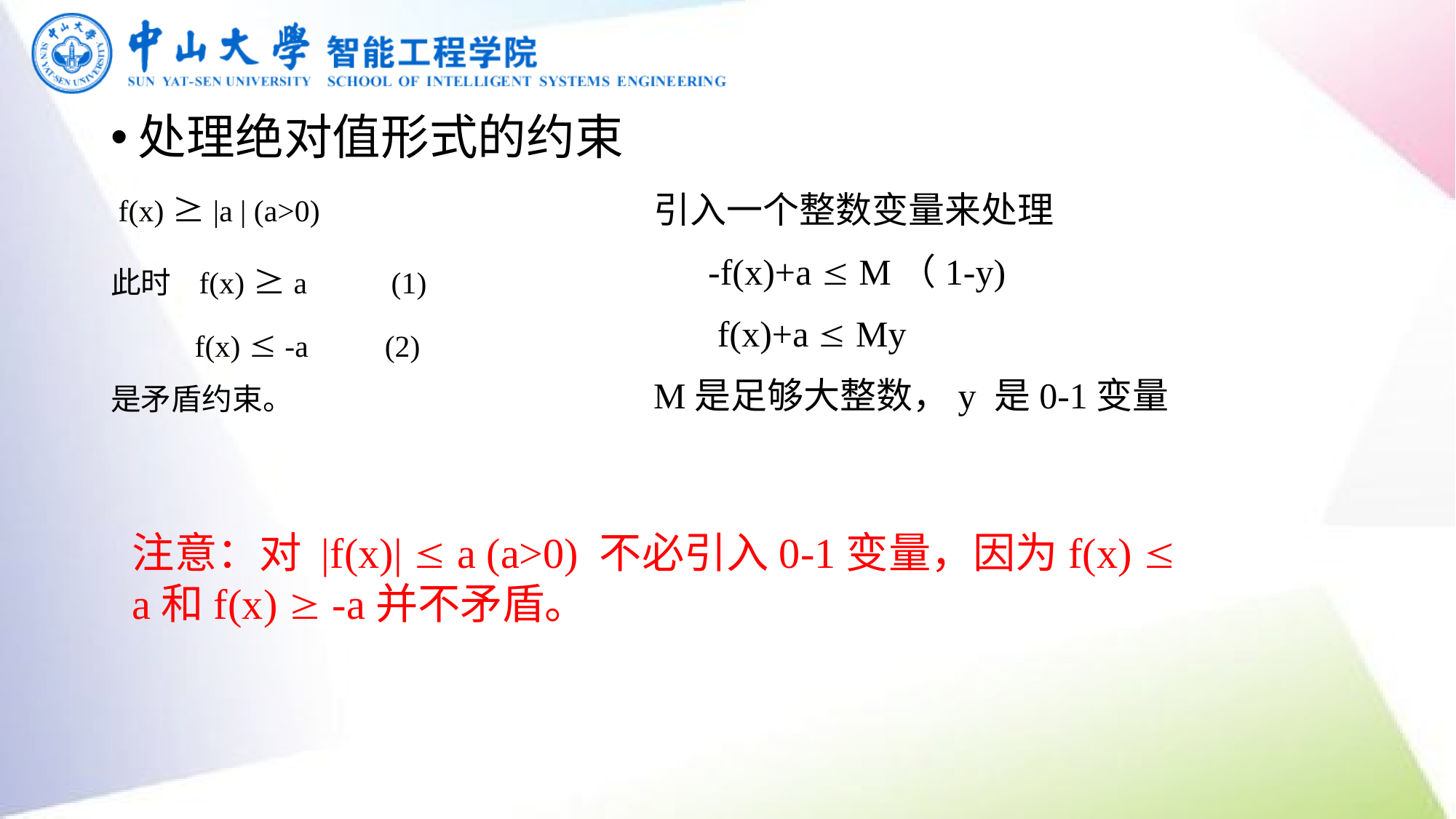

处理绝对值形式的约束
 f(x) ≥ |a | (a>0)
此时   f(x) ≥ a           (1)
           f(x) ≤ -a          (2)
是矛盾约束。
引入一个整数变量来处理
      -f(x)+a ≤ M（1-y)
       f(x)+a ≤ My
M是足够大整数，y 是0-1变量
注意：对 |f(x)| ≤ a (a>0) 不必引入0-1变量，因为f(x) ≤ a和f(x) ≥ -a并不矛盾。